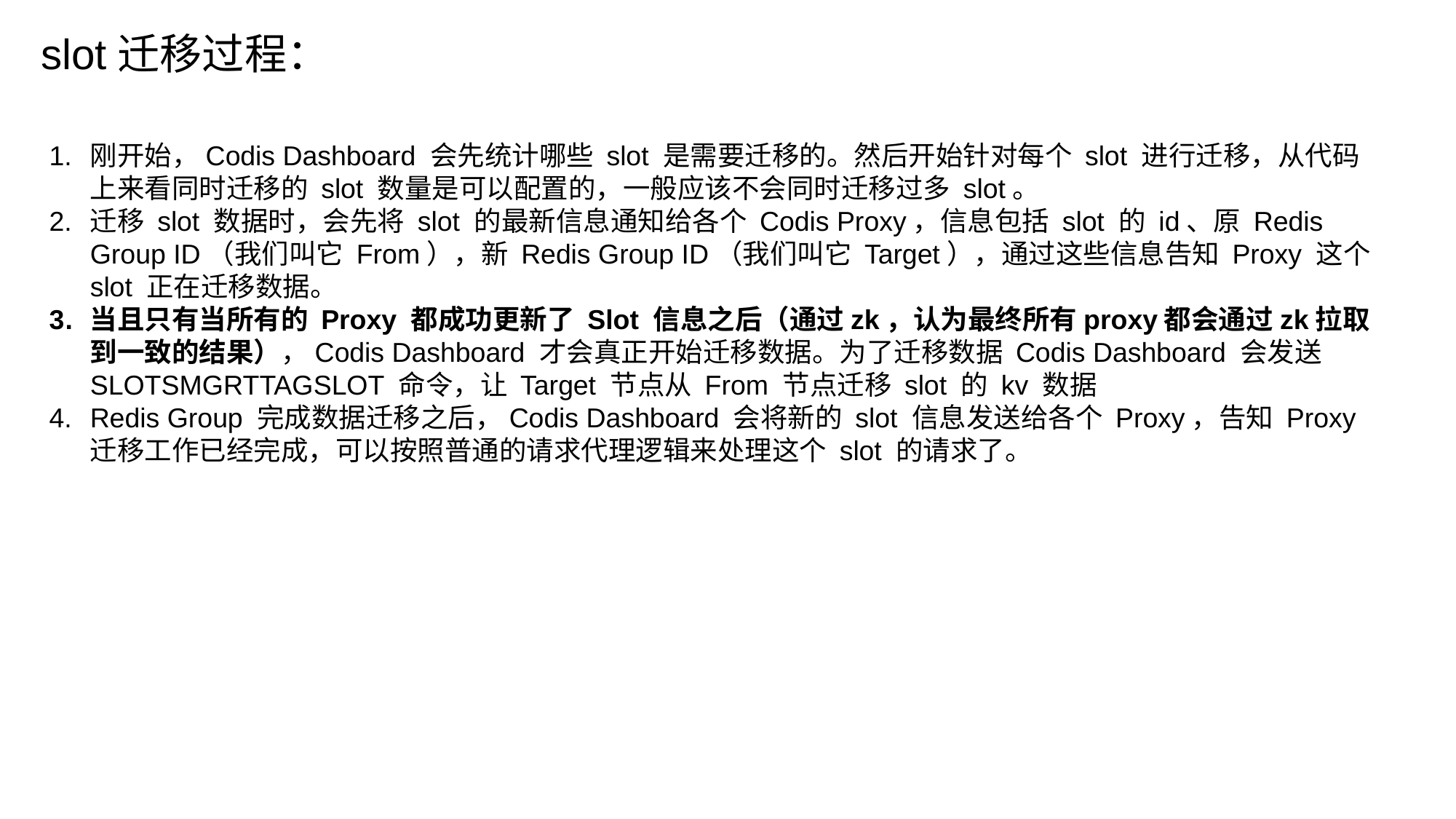

slot迁移过程：
刚开始，Codis Dashboard 会先统计哪些 slot 是需要迁移的。然后开始针对每个 slot 进行迁移，从代码上来看同时迁移的 slot 数量是可以配置的，一般应该不会同时迁移过多 slot。
迁移 slot 数据时，会先将 slot 的最新信息通知给各个 Codis Proxy，信息包括 slot 的 id、原 Redis Group ID（我们叫它 From），新 Redis Group ID（我们叫它 Target），通过这些信息告知 Proxy 这个 slot 正在迁移数据。
当且只有当所有的 Proxy 都成功更新了 Slot 信息之后（通过zk，认为最终所有proxy都会通过zk拉取到一致的结果），Codis Dashboard 才会真正开始迁移数据。为了迁移数据 Codis Dashboard 会发送 SLOTSMGRTTAGSLOT 命令，让 Target 节点从 From 节点迁移 slot 的 kv 数据
Redis Group 完成数据迁移之后，Codis Dashboard 会将新的 slot 信息发送给各个 Proxy，告知 Proxy 迁移工作已经完成，可以按照普通的请求代理逻辑来处理这个 slot 的请求了。